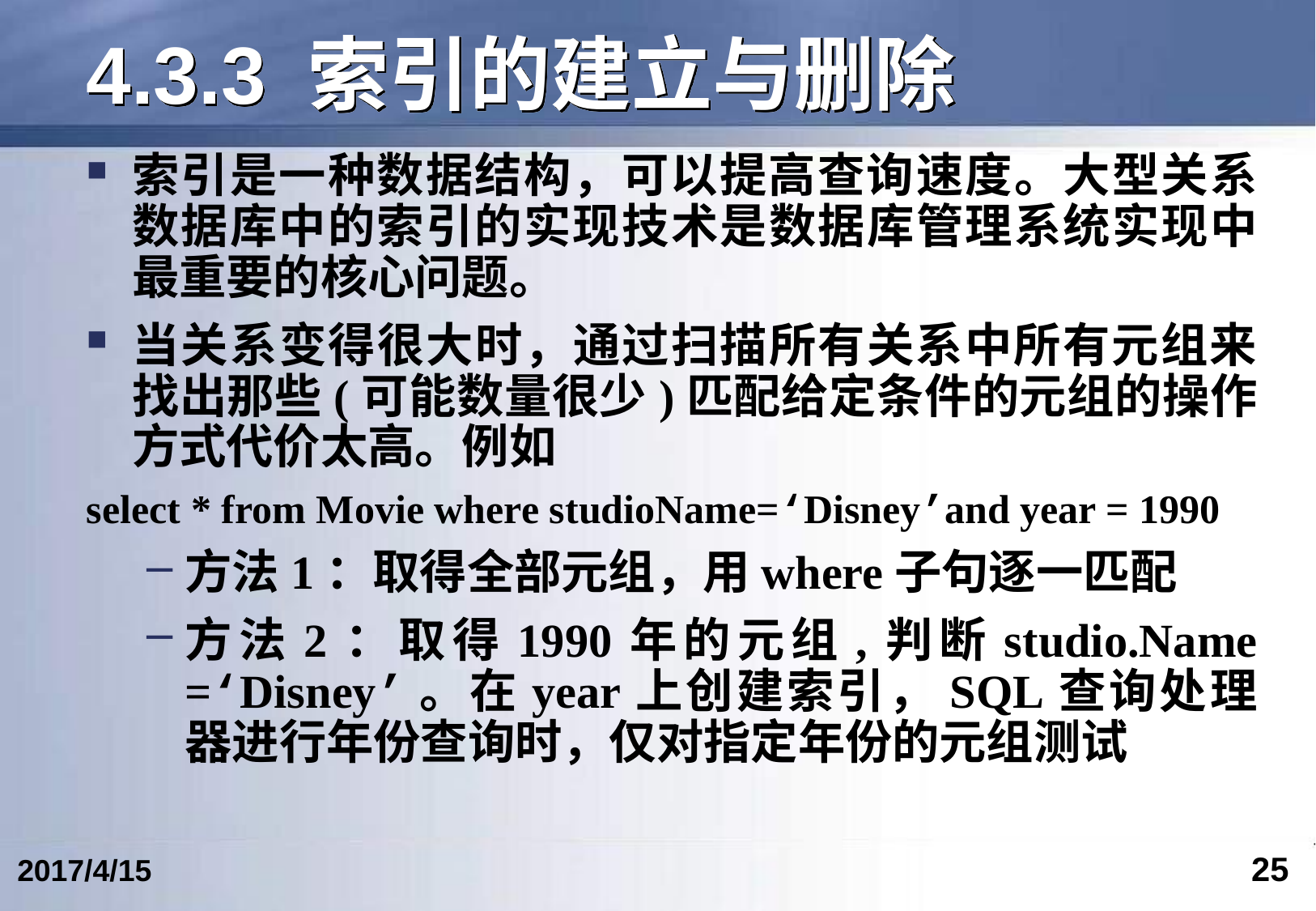

# 4.3.3 索引的建立与删除
索引是一种数据结构，可以提高查询速度。大型关系数据库中的索引的实现技术是数据库管理系统实现中最重要的核心问题。
当关系变得很大时，通过扫描所有关系中所有元组来找出那些(可能数量很少)匹配给定条件的元组的操作方式代价太高。例如
select * from Movie where studioName=‘Disney’and year = 1990
方法1：取得全部元组，用where子句逐一匹配
方法2：取得1990年的元组,判断studio.Name =‘Disney’。在year上创建索引，SQL查询处理器进行年份查询时，仅对指定年份的元组测试
25
2017/4/15